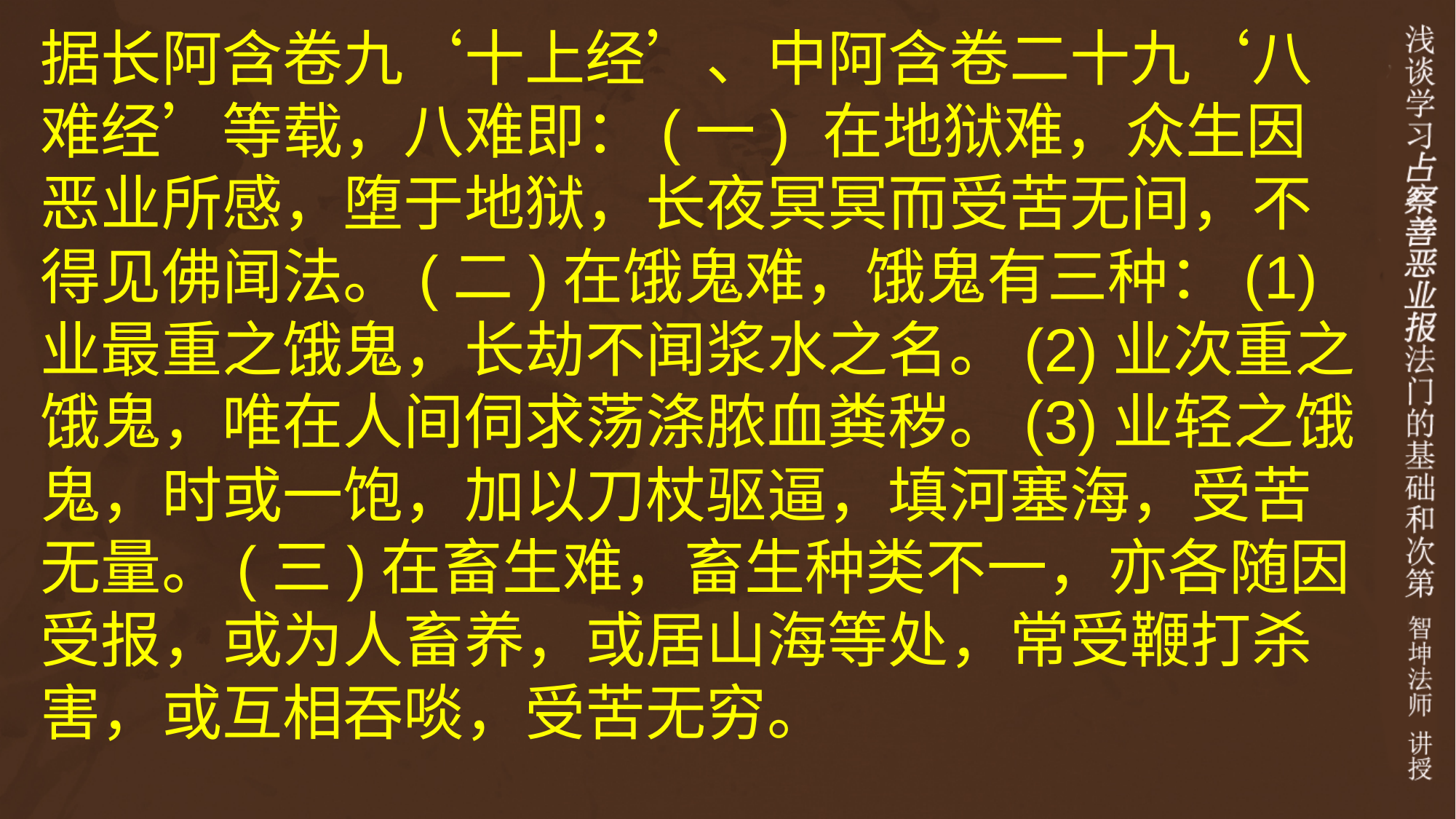

据长阿含卷九‘十上经’、中阿含卷二十九‘八难经’等载，八难即：(一) 在地狱难，众生因恶业所感，堕于地狱，长夜冥冥而受苦无间，不得见佛闻法。(二)在饿鬼难，饿鬼有三种：(1)业最重之饿鬼，长劫不闻浆水之名。(2)业次重之饿鬼，唯在人间伺求荡涤脓血粪秽。(3)业轻之饿鬼，时或一饱，加以刀杖驱逼，填河塞海，受苦无量。(三)在畜生难，畜生种类不一，亦各随因受报，或为人畜养，或居山海等处，常受鞭打杀害，或互相吞啖，受苦无穷。